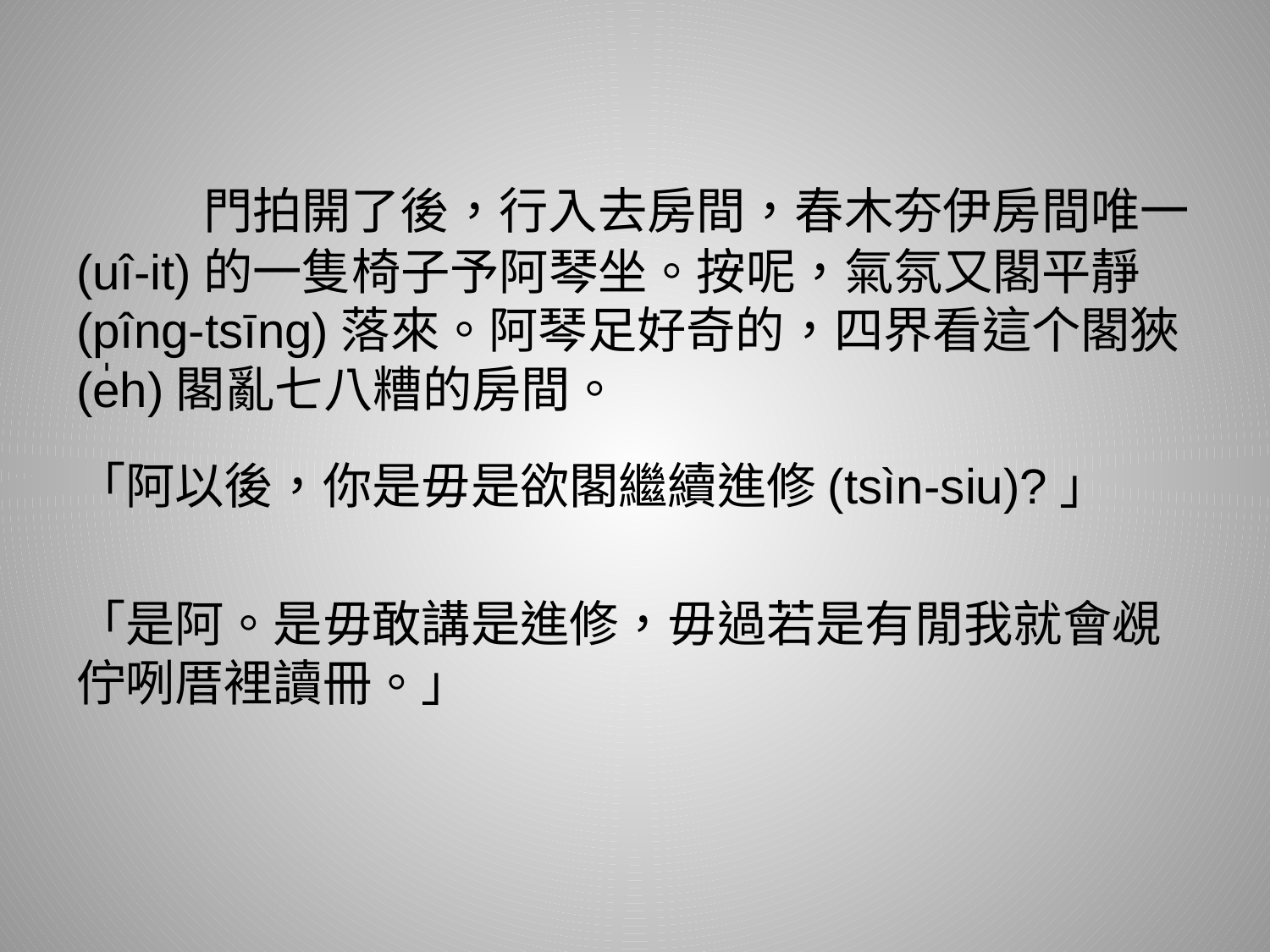

#
	門拍開了後，行入去房間，春木夯伊房間唯一(uî-it)的一隻椅子予阿琴坐。按呢，氣氛又閣平靜(pîng-tsīng)落來。阿琴足好奇的，四界看這个閣狹(e̍h)閣亂七八糟的房間。

「阿以後，你是毋是欲閣繼續進修(tsìn-siu)?」

「是阿。是毋敢講是進修，毋過若是有閒我就會覕佇咧厝裡讀冊。」